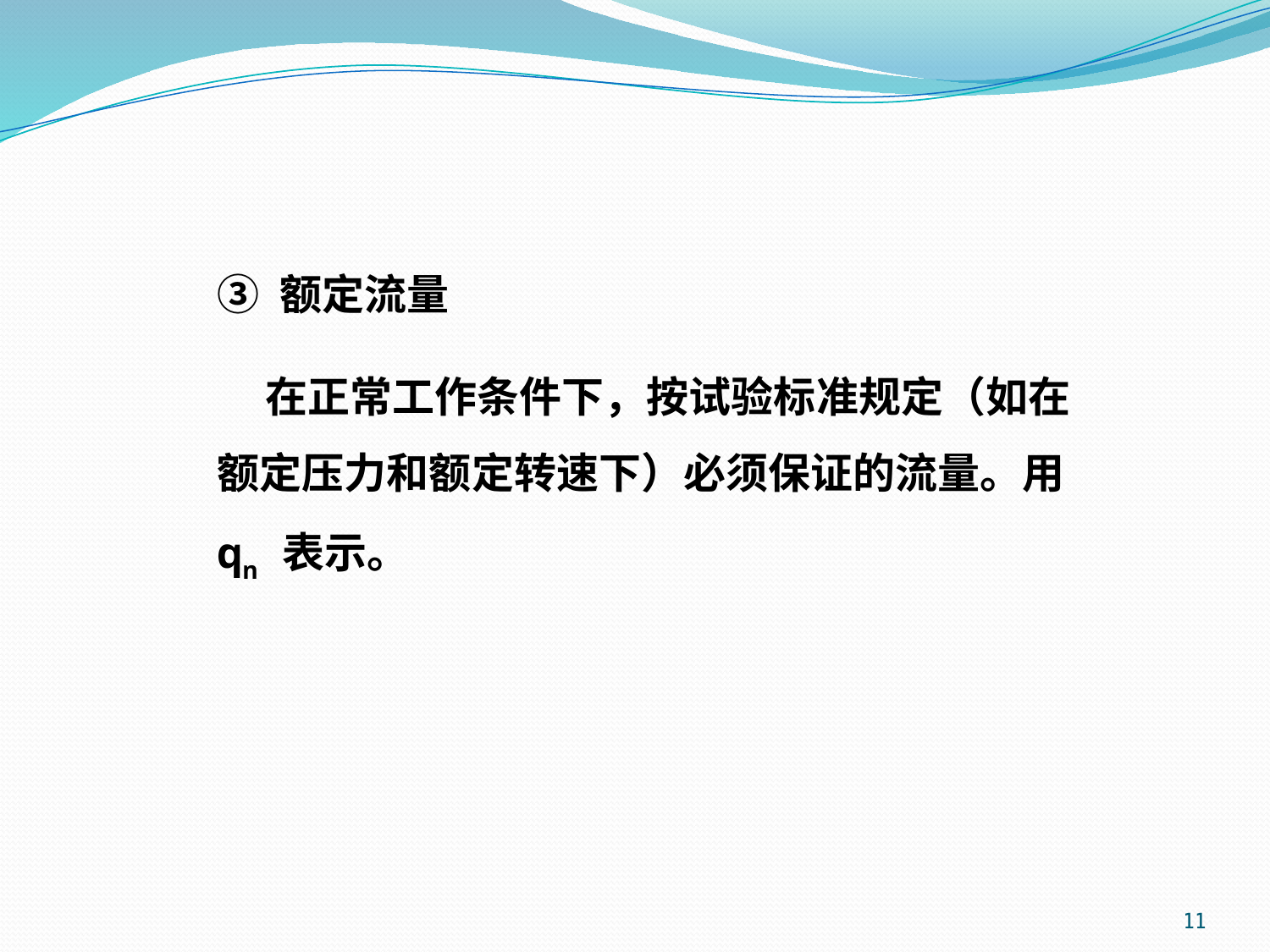

③ 额定流量
    在正常工作条件下，按试验标准规定（如在额定压力和额定转速下）必须保证的流量。用 qn 表示。

11